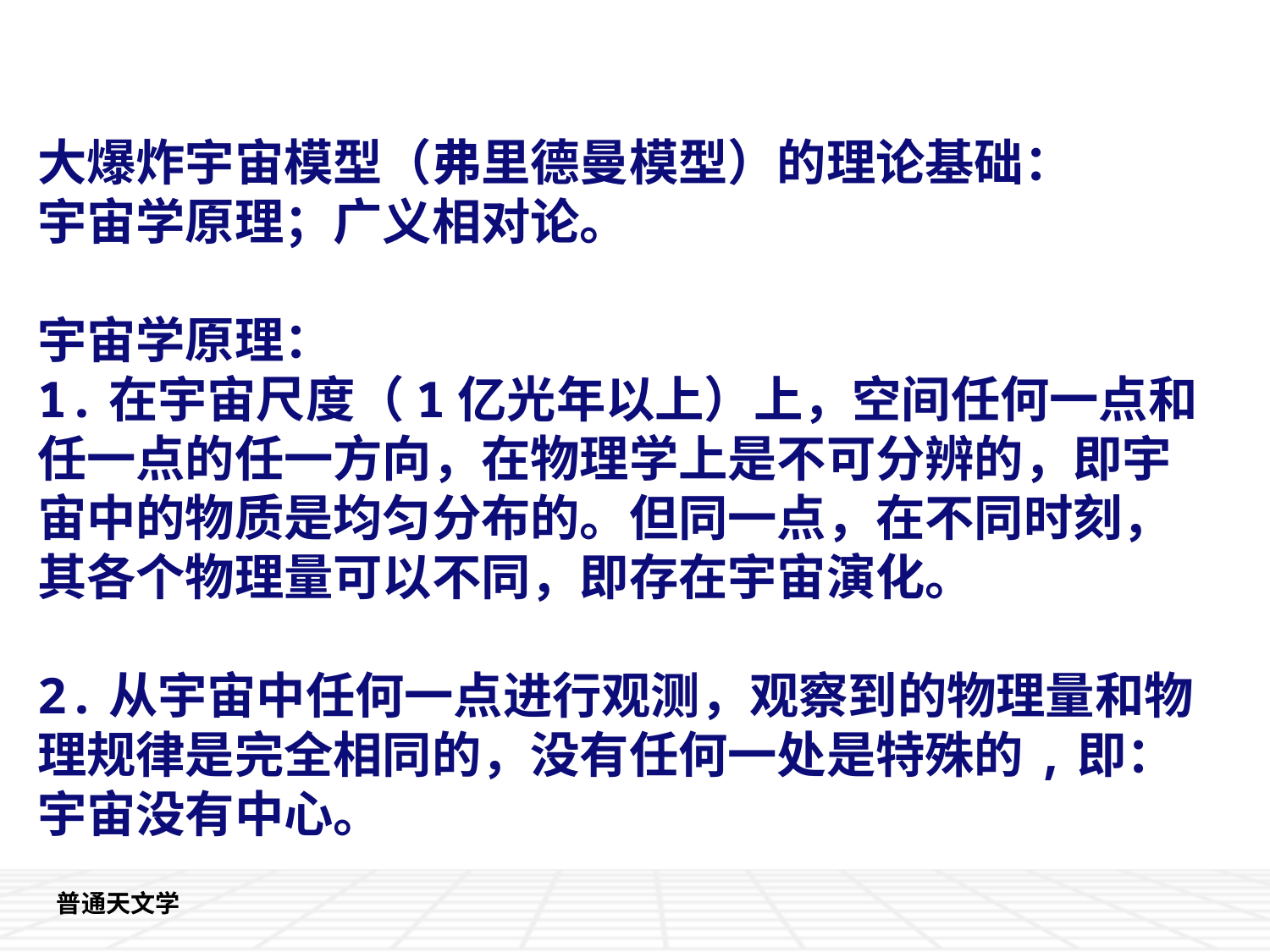

大爆炸宇宙模型（弗里德曼模型）的理论基础：
宇宙学原理；广义相对论。
宇宙学原理：
1.在宇宙尺度（1亿光年以上）上，空间任何一点和任一点的任一方向，在物理学上是不可分辨的，即宇宙中的物质是均匀分布的。但同一点，在不同时刻，其各个物理量可以不同，即存在宇宙演化。
2.从宇宙中任何一点进行观测，观察到的物理量和物理规律是完全相同的，没有任何一处是特殊的,即：宇宙没有中心。
   普通天文学